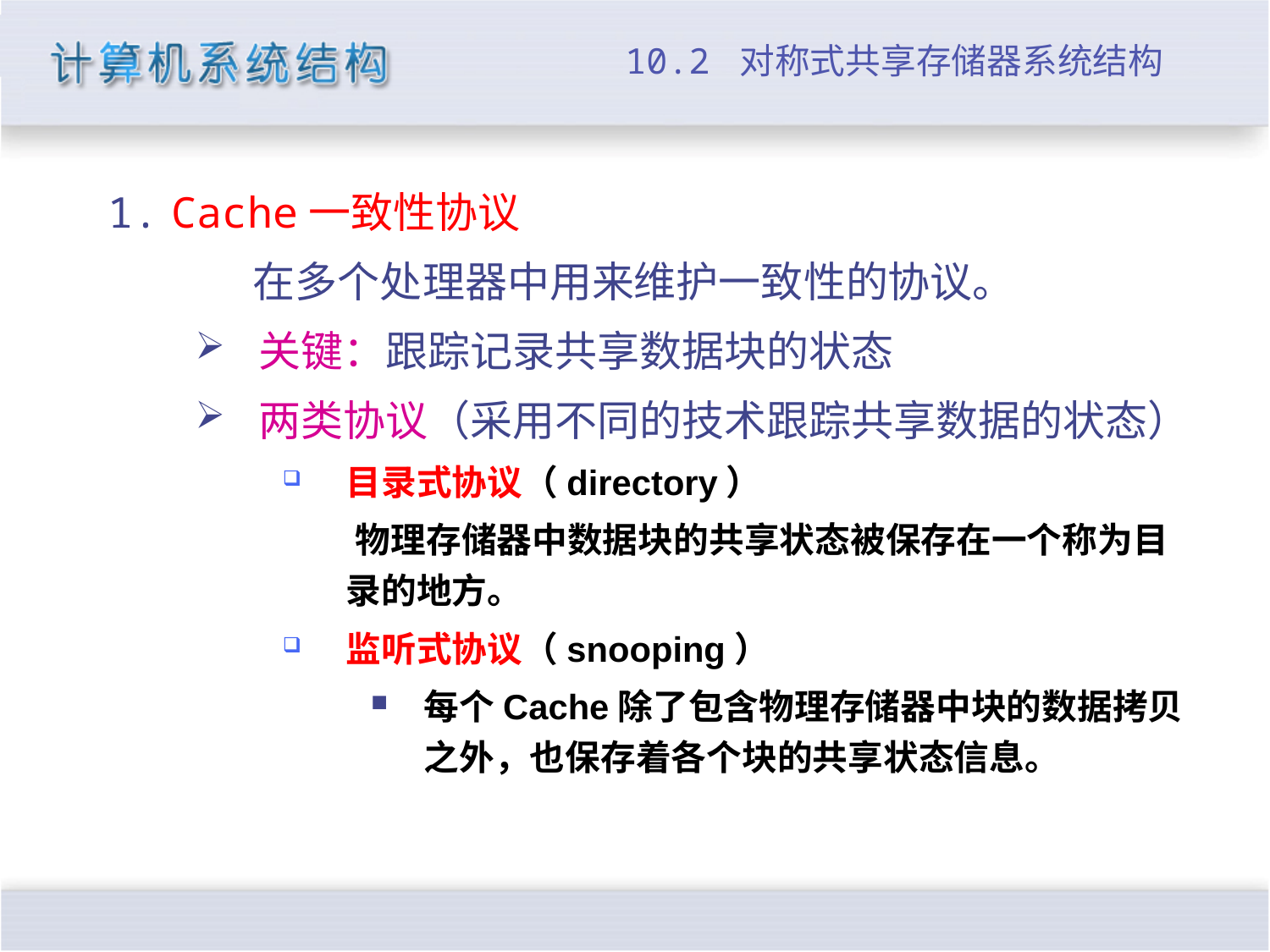

# 10.2 对称式共享存储器系统结构
Cache一致性协议
     在多个处理器中用来维护一致性的协议。
关键：跟踪记录共享数据块的状态
两类协议（采用不同的技术跟踪共享数据的状态）
目录式协议（directory）
        物理存储器中数据块的共享状态被保存在一个称为目录的地方。
监听式协议（snooping）
每个Cache除了包含物理存储器中块的数据拷贝之外，也保存着各个块的共享状态信息。